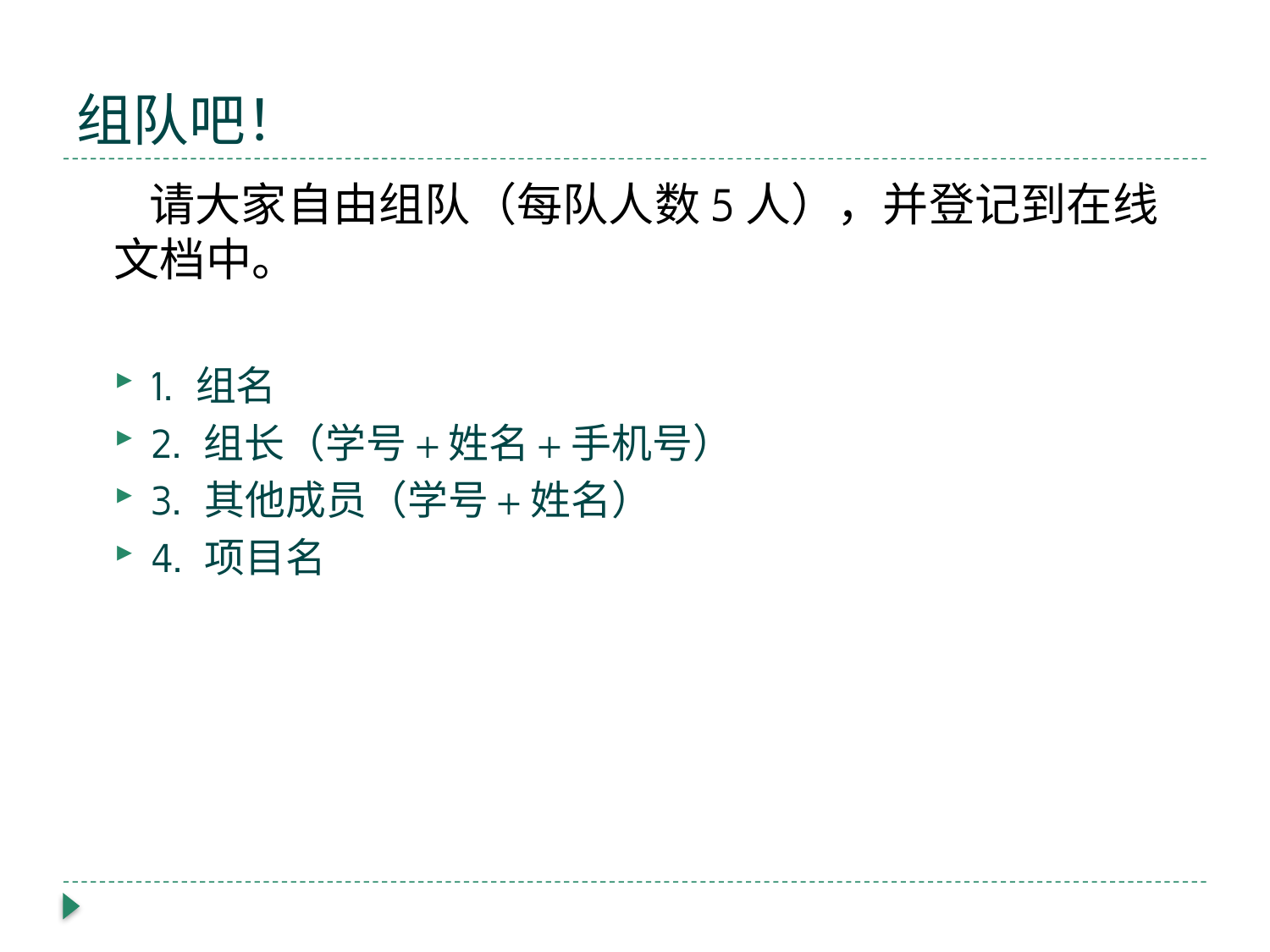

# 组队吧！
      请大家自由组队（每队人数5人），并登记到在线文档中。

1. 组名
2. 组长（学号+姓名+手机号）
3. 其他成员（学号+姓名）
4. 项目名